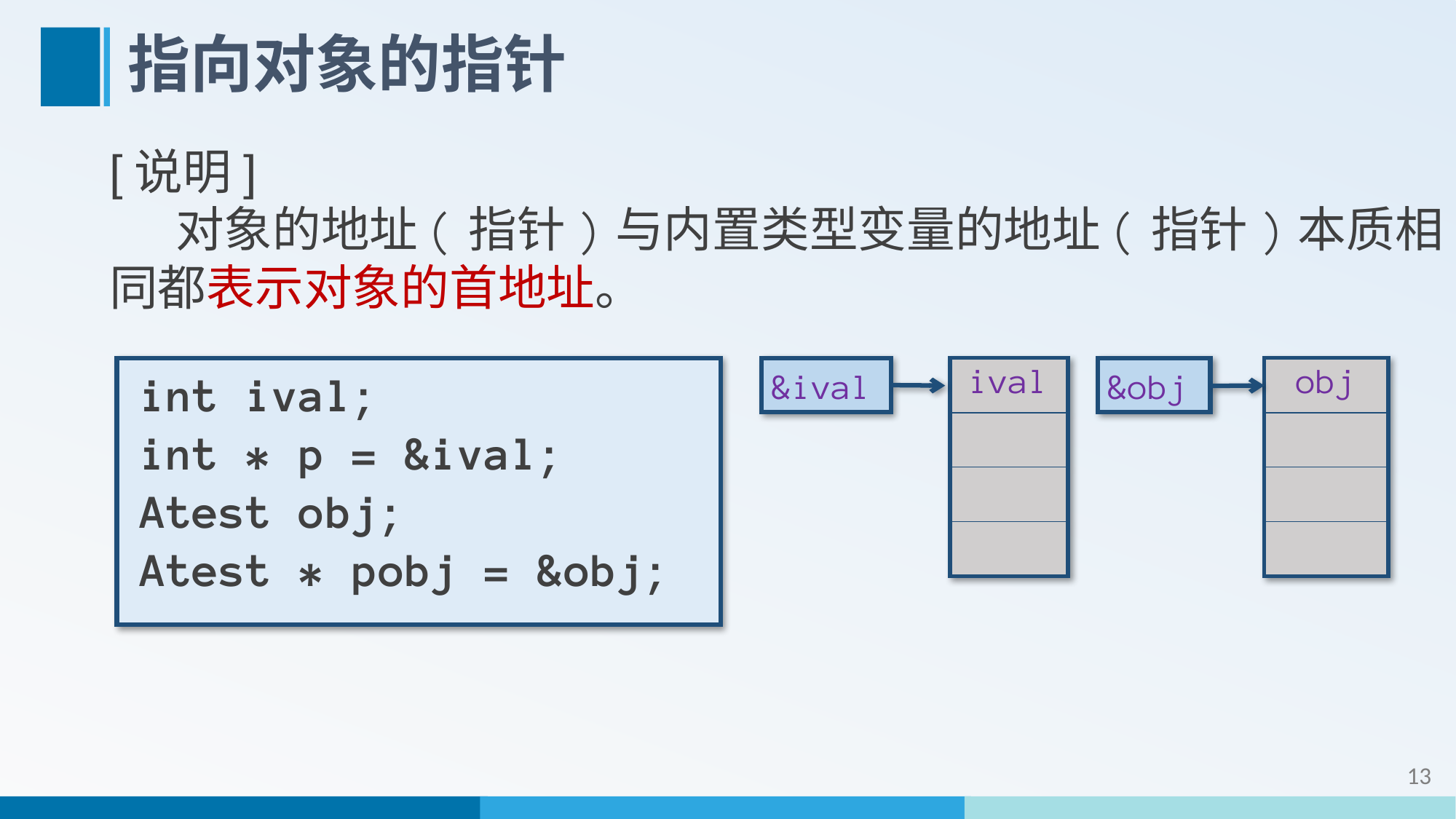

# 指向对象的指针
[说明]
     对象的地址(指针)与内置类型变量的地址(指针)本质相同都表示对象的首地址。
int ival;
int * p = &ival;
Atest obj;
Atest * pobj = &obj;
&ival
| ival |
| --- |
|  |
|  |
|  |
&obj
| obj |
| --- |
|  |
|  |
|  |